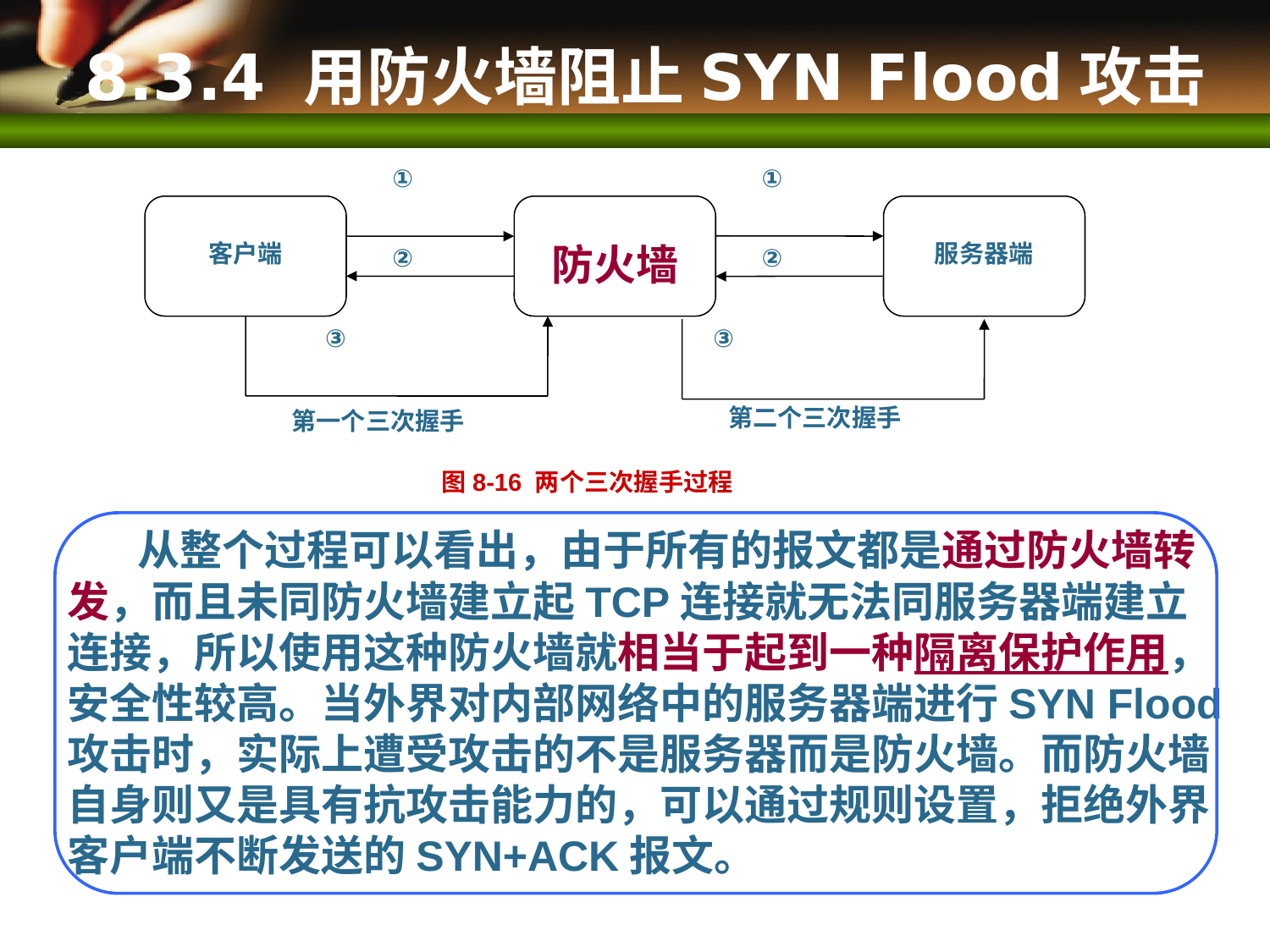

8.3.4 用防火墙阻止SYN Flood攻击
①
①

客户端

防火墙

服务器端

②
②

③

③

第二个三次握手
第一个三次握手

图8-16 两个三次握手过程

      从整个过程可以看出，由于所有的报文都是通过防火墙转发，而且未同防火墙建立起TCP连接就无法同服务器端建立连接，所以使用这种防火墙就相当于起到一种隔离保护作用，安全性较高。当外界对内部网络中的服务器端进行SYN Flood攻击时，实际上遭受攻击的不是服务器而是防火墙。而防火墙自身则又是具有抗攻击能力的，可以通过规则设置，拒绝外界客户端不断发送的SYN+ACK报文。